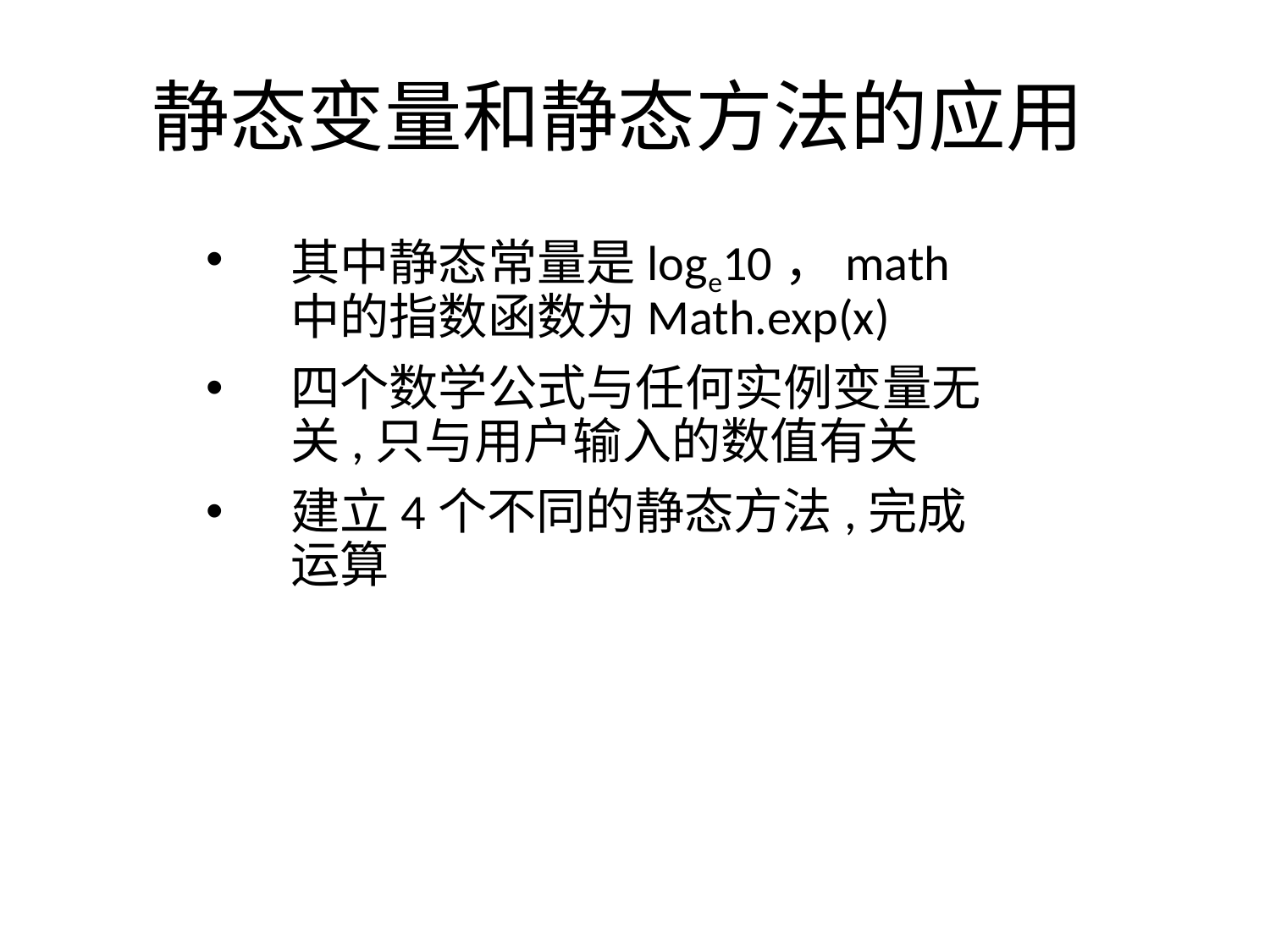

# 静态变量和静态方法的应用
其中静态常量是loge10，math中的指数函数为Math.exp(x)
四个数学公式与任何实例变量无关,只与用户输入的数值有关
建立4个不同的静态方法,完成运算